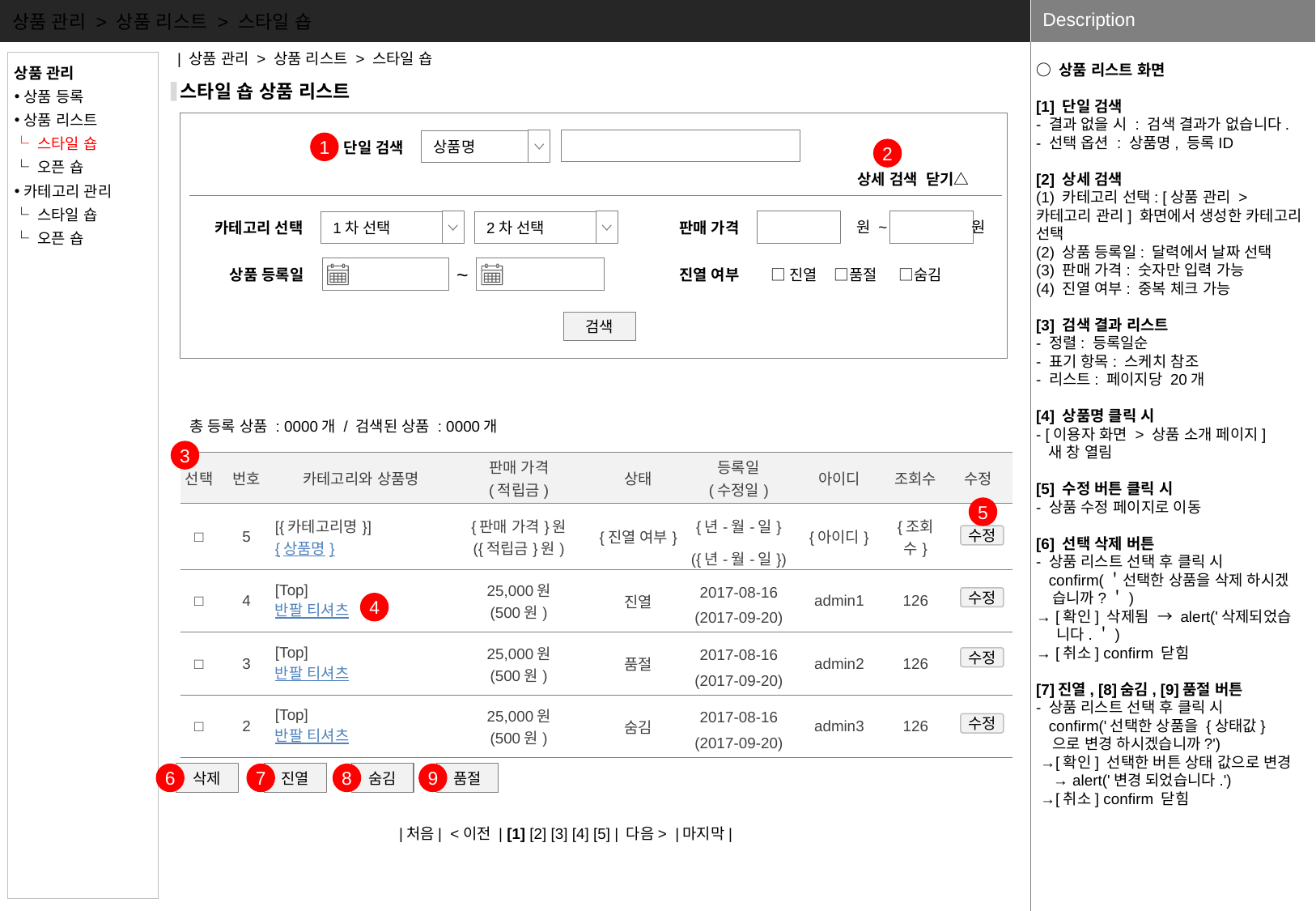

상품 관리 > 상품 리스트 > 스타일 숍

○ 상품 리스트 화면

[1] 단일 검색
- 결과 없을 시 : 검색 결과가 없습니다.
- 선택 옵션 : 상품명, 등록ID

[2] 상세 검색
(1) 카테고리 선택: [상품 관리 > 카테고리 관리] 화면에서 생성한 카테고리 선택
(2) 상품 등록일: 달력에서 날짜 선택
(3) 판매 가격: 숫자만 입력 가능
(4) 진열 여부: 중복 체크 가능

[3] 검색 결과 리스트
- 정렬: 등록일순
- 표기 항목: 스케치 참조
- 리스트: 페이지당 20개

[4] 상품명 클릭 시
- [이용자 화면 > 상품 소개 페이지]
  새 창 열림

[5] 수정 버튼 클릭 시
- 상품 수정 페이지로 이동

[6] 선택 삭제 버튼
- 상품 리스트 선택 후 클릭 시
   confirm(＇선택한 상품을 삭제 하시겠
   습니까?＇)
→ [확인] 삭제됨  → alert('삭제되었습
    니다.＇)
→ [취소] confirm 닫힘

[7]진열, [8]숨김, [9]품절 버튼
- 상품 리스트 선택 후 클릭 시
   confirm('선택한 상품을 {상태값}
   으로 변경 하시겠습니까?')
 →[확인] 선택한 버튼 상태 값으로 변경
    → alert('변경 되었습니다.')
 →[취소] confirm 닫힘
| 상품 관리 > 상품 리스트 > 스타일 숍
상품 관리
상품 등록
상품 리스트
└ 스타일 숍
└ 오픈 숍
카테고리 관리
└ 스타일 숍
└ 오픈 숍
스타일 숍 상품 리스트

상품명

단일 검색
1
2
상세 검색  닫기△

1차 선택

2차 선택

카테고리 선택
판매 가격
원 ~                   원
~

상품 등록일
진열 여부
□진열    □품절     □숨김

검색
총 등록 상품 : 0000개 / 검색된 상품 : 0000개
3
| 선택 | 번호 | 카테고리와 상품명 | 판매 가격 (적립금) | 상태 | 등록일 (수정일) | 아이디 | 조회수 | 수정 |
| --- | --- | --- | --- | --- | --- | --- | --- | --- |
| □ | 5 | [{카테고리명}] {상품명} | {판매 가격}원 ({적립금}원) | {진열 여부} | {년-월-일} ({년-월-일}) | {아이디} | {조회수} |  |
| □ | 4 | [Top] 반팔 티셔츠 | 25,000원 (500원) | 진열 | 2017-08-16 (2017-09-20) | admin1 | 126 |  |
| □ | 3 | [Top] 반팔 티셔츠 | 25,000원 (500원) | 품절 | 2017-08-16 (2017-09-20) | admin2 | 126 |  |
| □ | 2 | [Top] 반팔 티셔츠 | 25,000원 (500원) | 숨김 | 2017-08-16 (2017-09-20) | admin3 | 126 |  |
5
수정
수정
4
수정
수정
6
삭제
7
진열
8
숨김
9
품절
|처음|  <이전 | [1] [2] [3] [4] [5] | 다음>  |마지막|